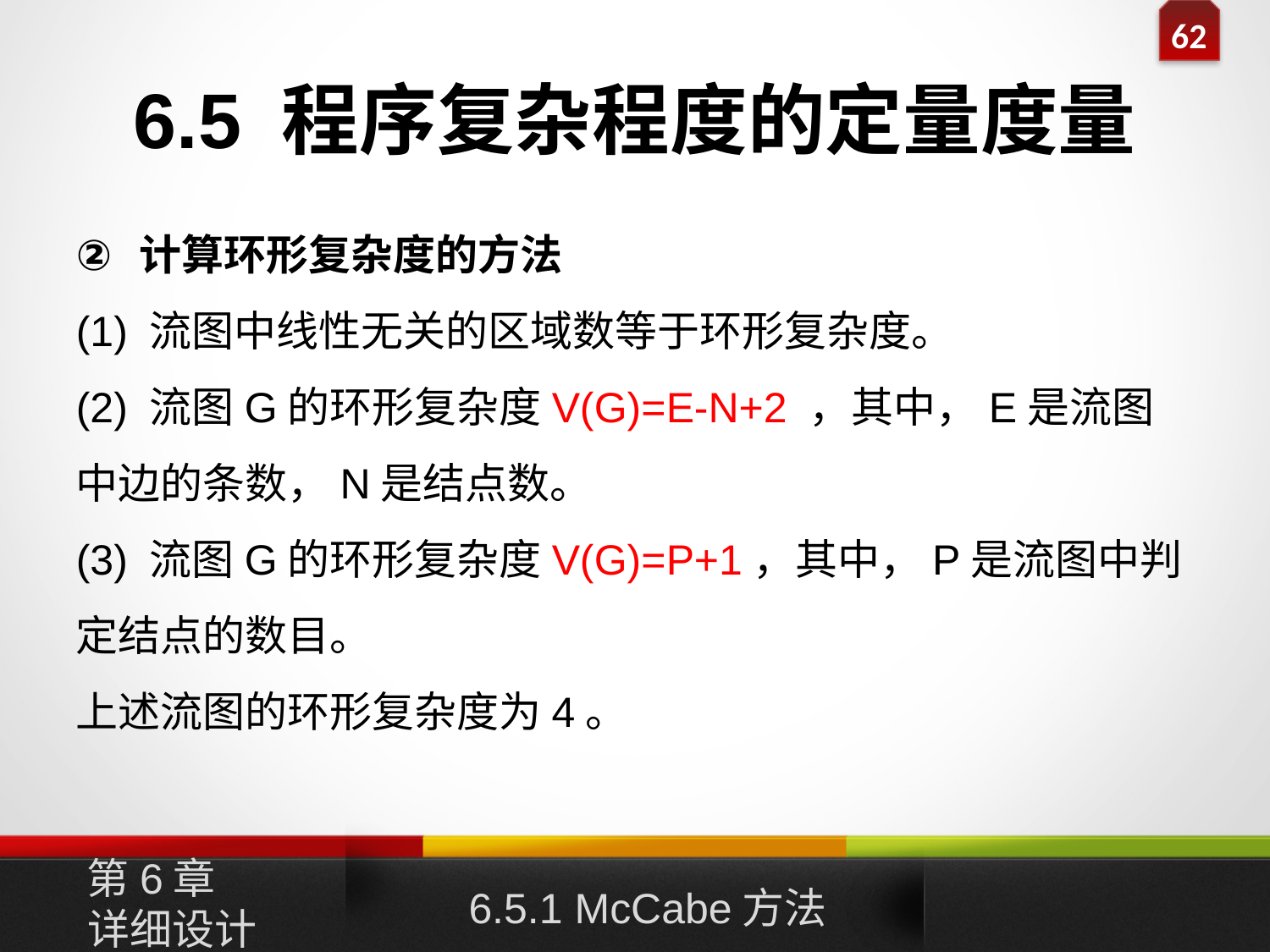

# 6.5 程序复杂程度的定量度量
计算环形复杂度的方法
(1) 流图中线性无关的区域数等于环形复杂度。
(2) 流图G的环形复杂度V(G)=E-N+2 ，其中，E是流图中边的条数，N是结点数。
(3) 流图G的环形复杂度V(G)=P+1，其中，P是流图中判定结点的数目。
上述流图的环形复杂度为4。
第6章
详细设计
6.5.1 McCabe方法